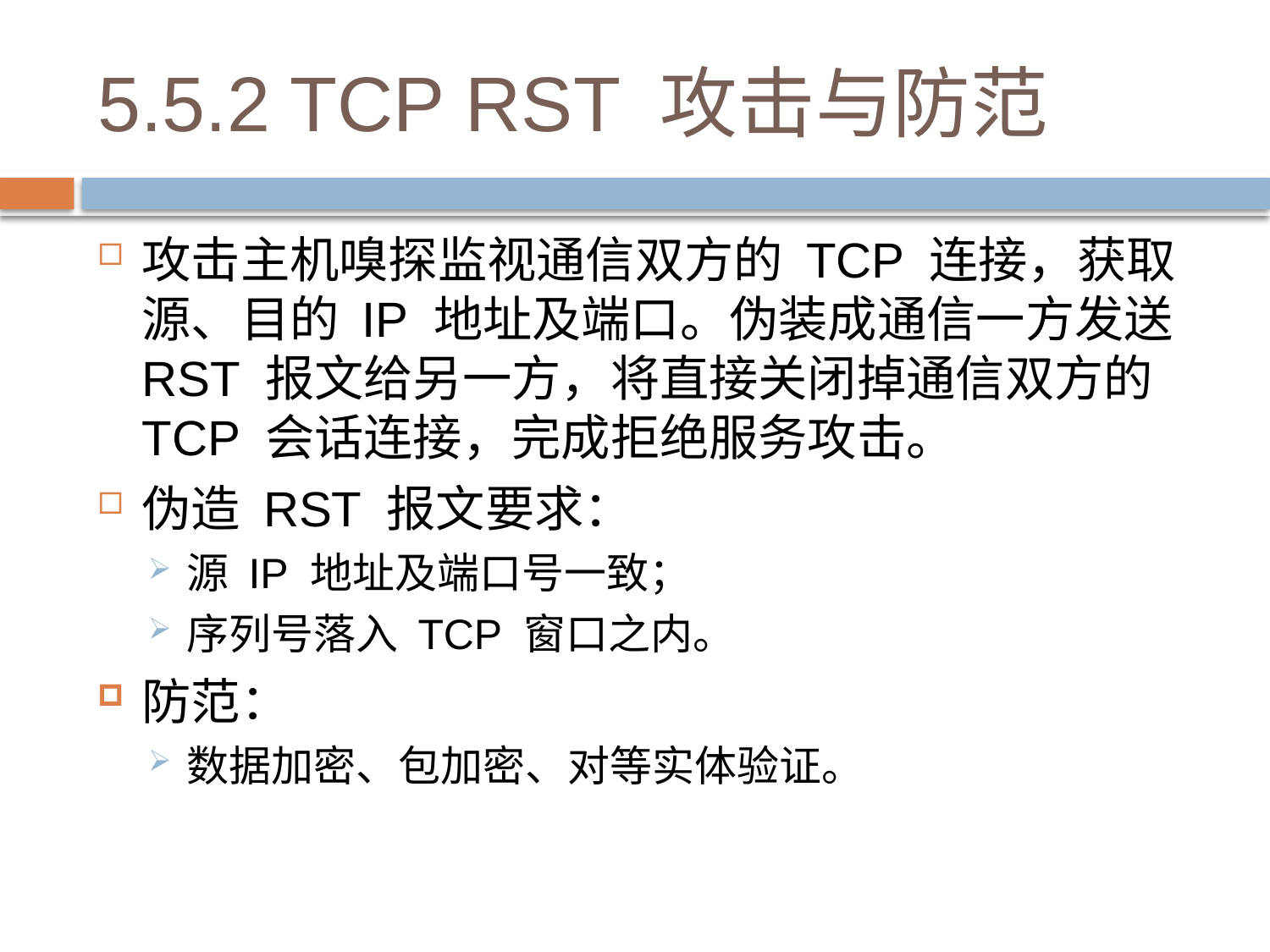

# 5.5.2 TCP RST 攻击与防范
攻击主机嗅探监视通信双方的 TCP 连接，获取源、目的 IP 地址及端口。伪装成通信一方发送 RST 报文给另一方，将直接关闭掉通信双方的 TCP 会话连接，完成拒绝服务攻击。
伪造 RST 报文要求：
源 IP 地址及端口号一致；
序列号落入 TCP 窗口之内。
防范：
数据加密、包加密、对等实体验证。